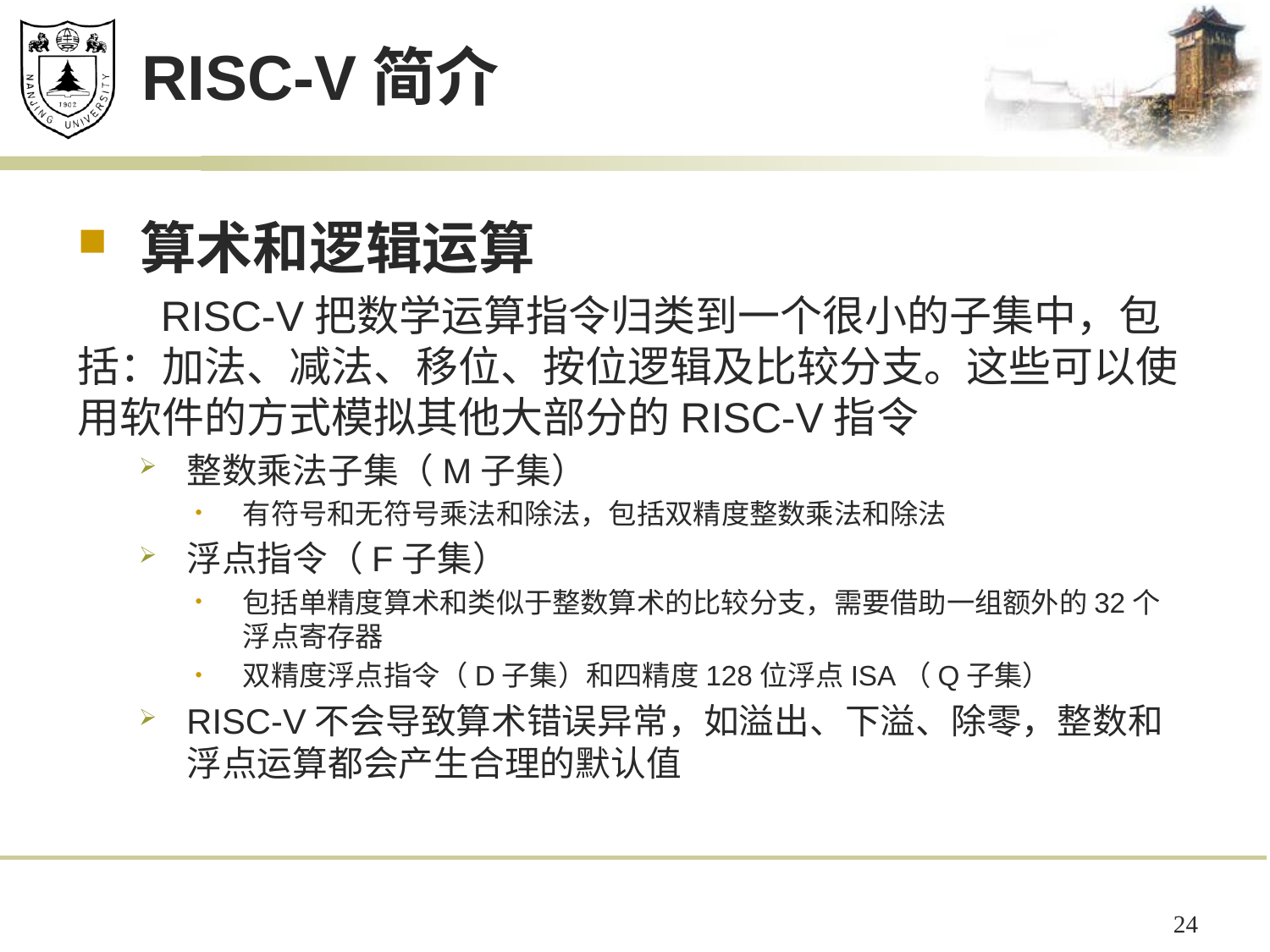

# RISC-V简介
算术和逻辑运算
       RISC-V把数学运算指令归类到一个很小的子集中，包括：加法、减法、移位、按位逻辑及比较分支。这些可以使用软件的方式模拟其他大部分的RISC-V指令
整数乘法子集（M子集）
有符号和无符号乘法和除法，包括双精度整数乘法和除法
浮点指令（F子集）
包括单精度算术和类似于整数算术的比较分支，需要借助一组额外的32个浮点寄存器
双精度浮点指令（D子集）和四精度128位浮点ISA（Q子集）
RISC-V不会导致算术错误异常，如溢出、下溢、除零，整数和浮点运算都会产生合理的默认值